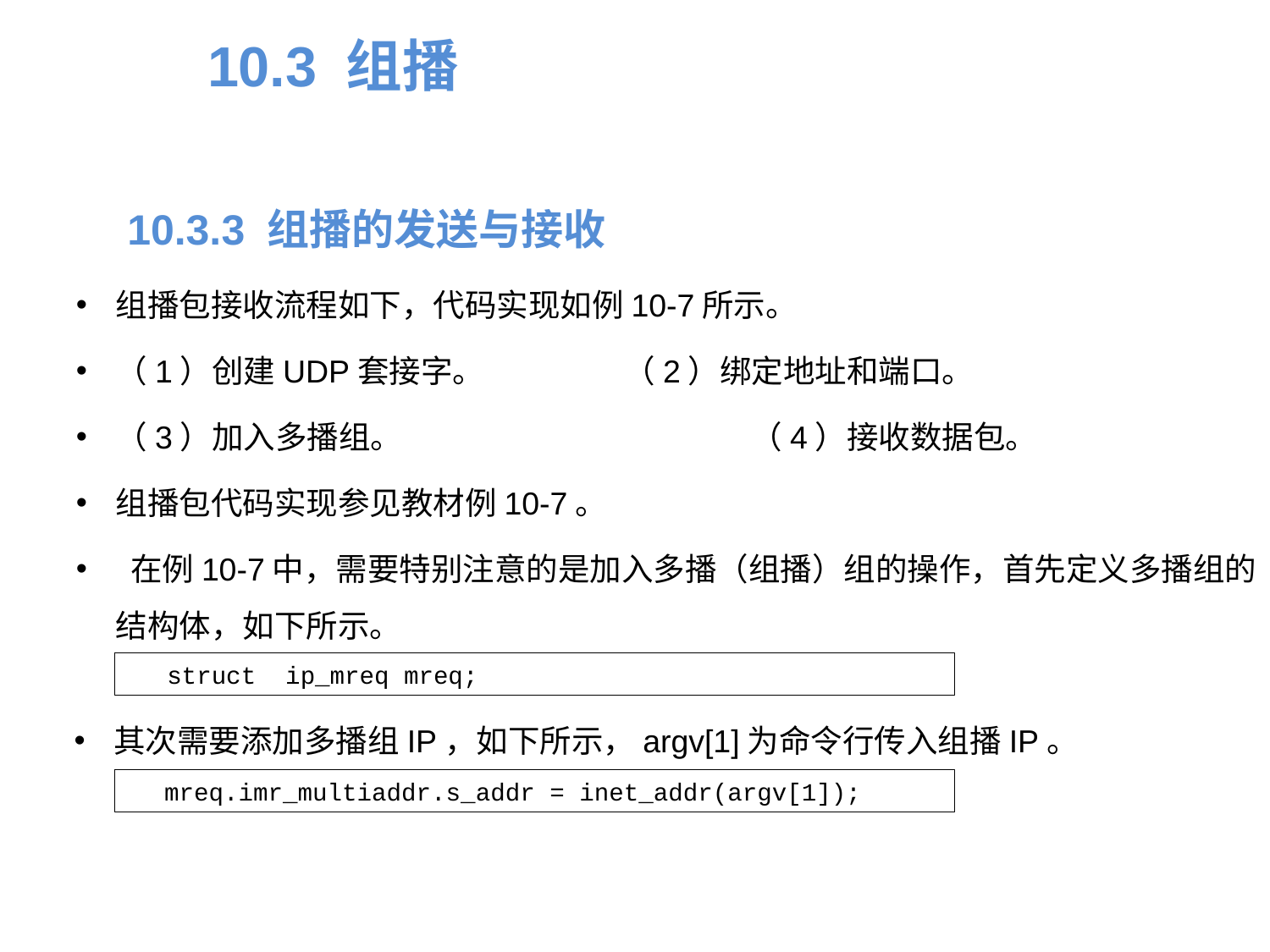

10.3 组播
10.3.3 组播的发送与接收
组播包接收流程如下，代码实现如例10-7所示。
（1）创建UDP套接字。		（2）绑定地址和端口。
（3）加入多播组。			（4）接收数据包。
组播包代码实现参见教材例10-7。
 在例10-7中，需要特别注意的是加入多播（组播）组的操作，首先定义多播组的结构体，如下所示。
struct  ip_mreq mreq;
其次需要添加多播组IP，如下所示，argv[1]为命令行传入组播IP。
mreq.imr_multiaddr.s_addr = inet_addr(argv[1]);